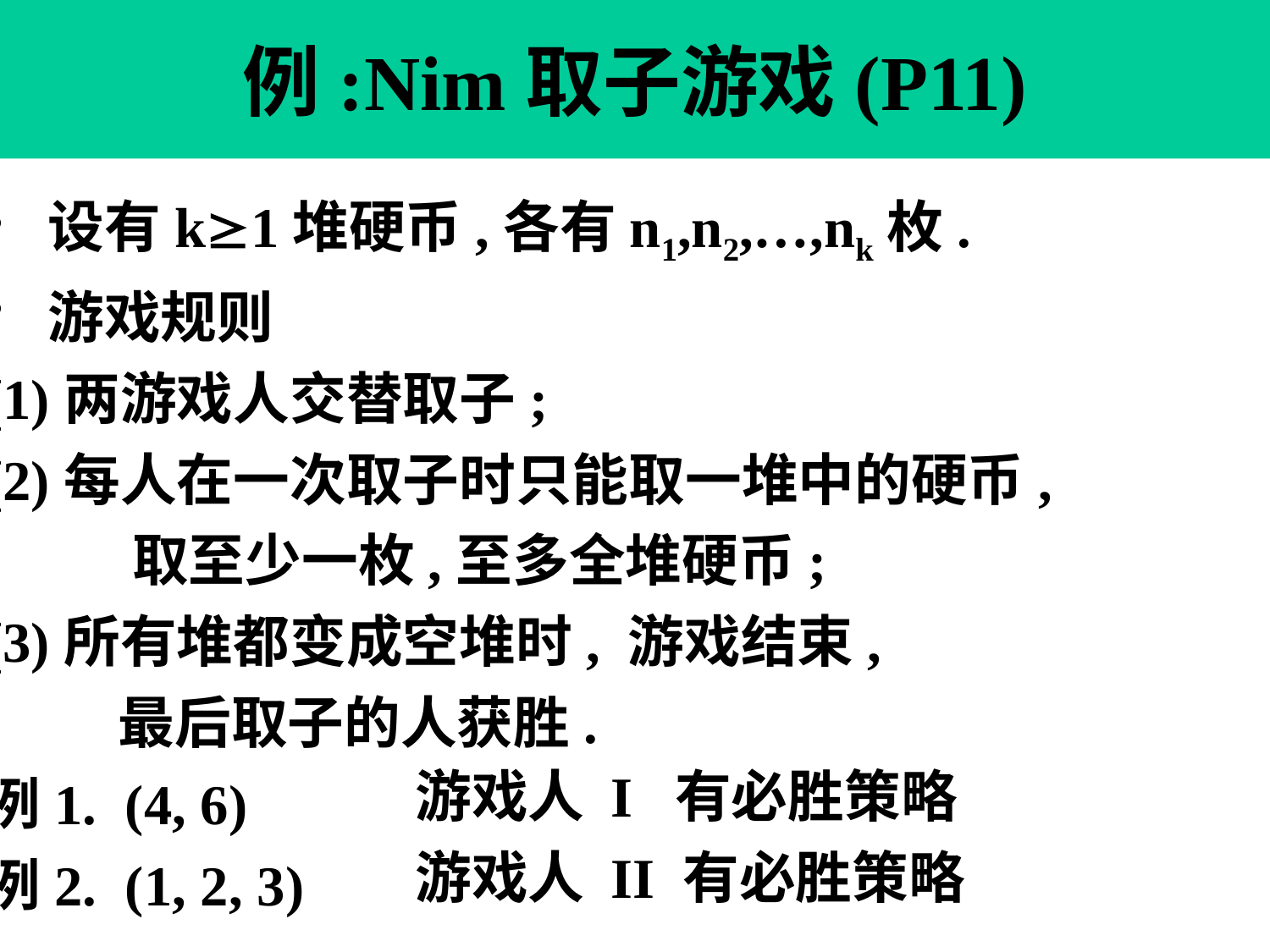

# 例:Nim取子游戏(P11)
设有k≥1堆硬币,各有n1,n2,…,nk枚.
游戏规则
(1)两游戏人交替取子;
(2)每人在一次取子时只能取一堆中的硬币,
     取至少一枚,至多全堆硬币;
(3)所有堆都变成空堆时, 游戏结束,
    最后取子的人获胜.
例1.  (4, 6)
例2.  (1, 2, 3)
游戏人 I  有必胜策略
游戏人 II 有必胜策略